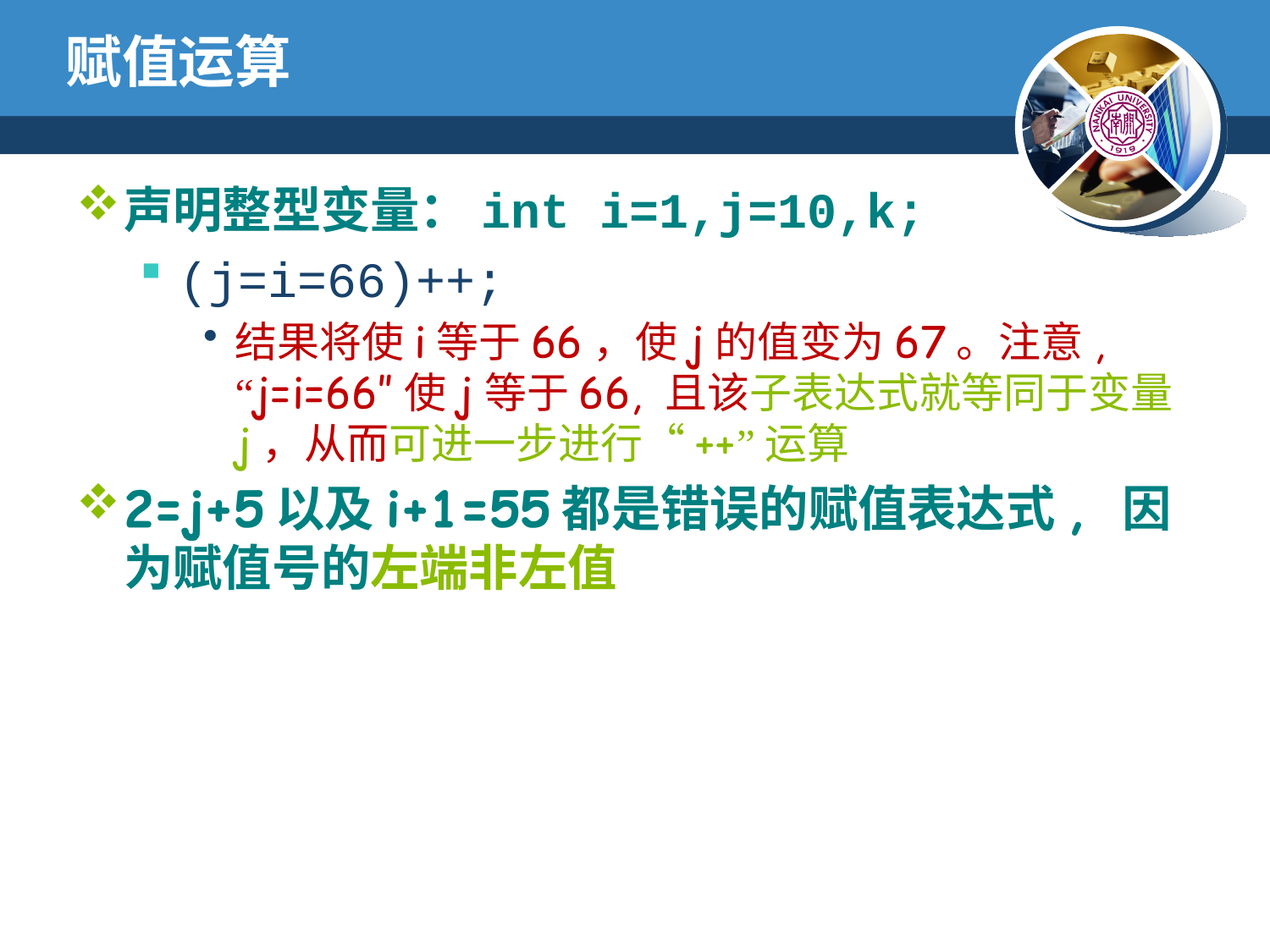

# 赋值运算
声明整型变量：int i=1,j=10,k;
(j=i=66)++;
结果将使i等于66，使j的值变为67。注意, “j=i=66”使j等于66, 且该子表达式就等同于变量j，从而可进一步进行“++”运算
2=j+5以及i+1=55都是错误的赋值表达式, 因为赋值号的左端非左值